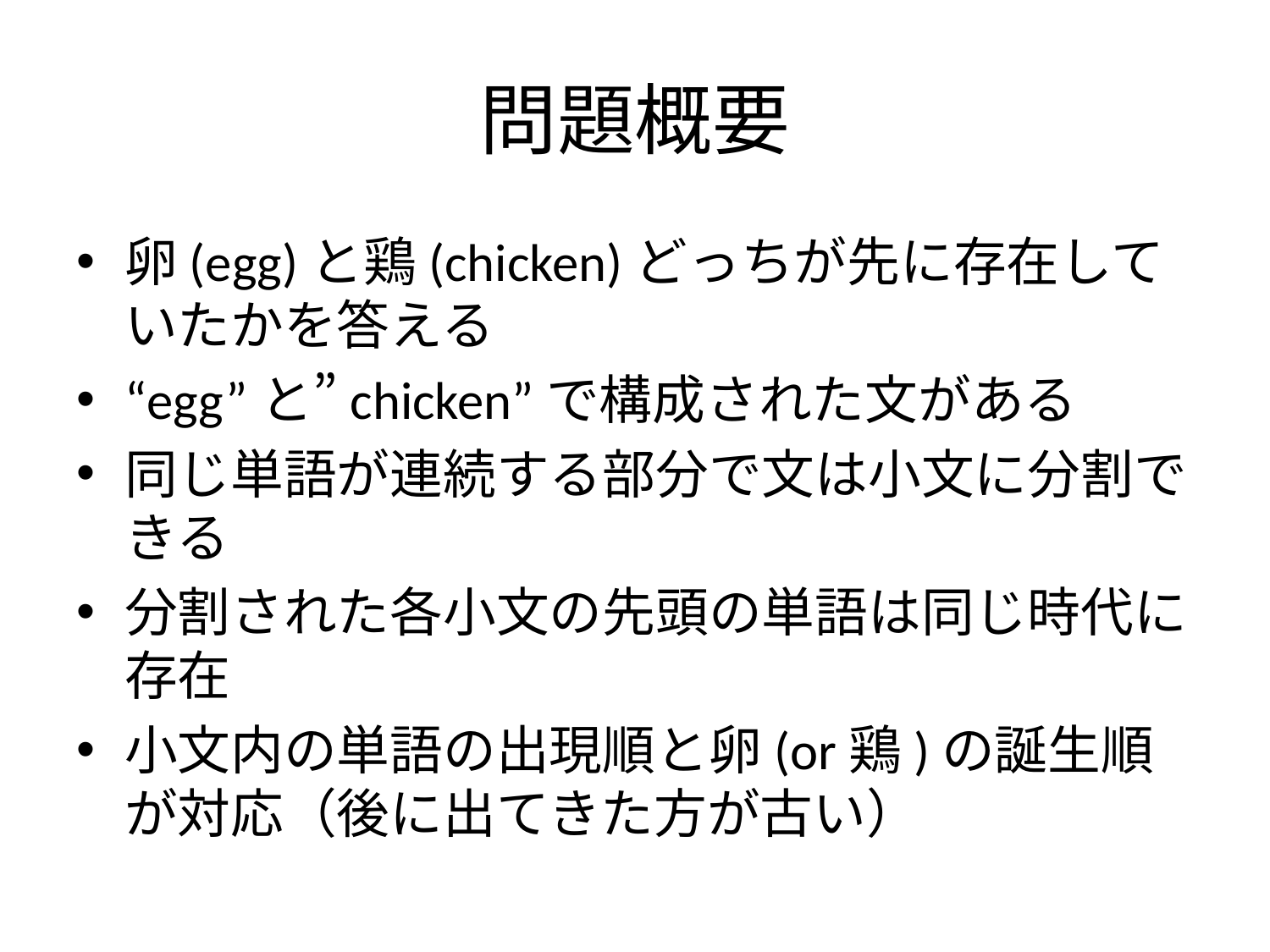

# 問題概要
卵(egg)と鶏(chicken)どっちが先に存在していたかを答える
“egg”と”chicken”で構成された文がある
同じ単語が連続する部分で文は小文に分割できる
分割された各小文の先頭の単語は同じ時代に存在
小文内の単語の出現順と卵(or鶏)の誕生順が対応（後に出てきた方が古い）